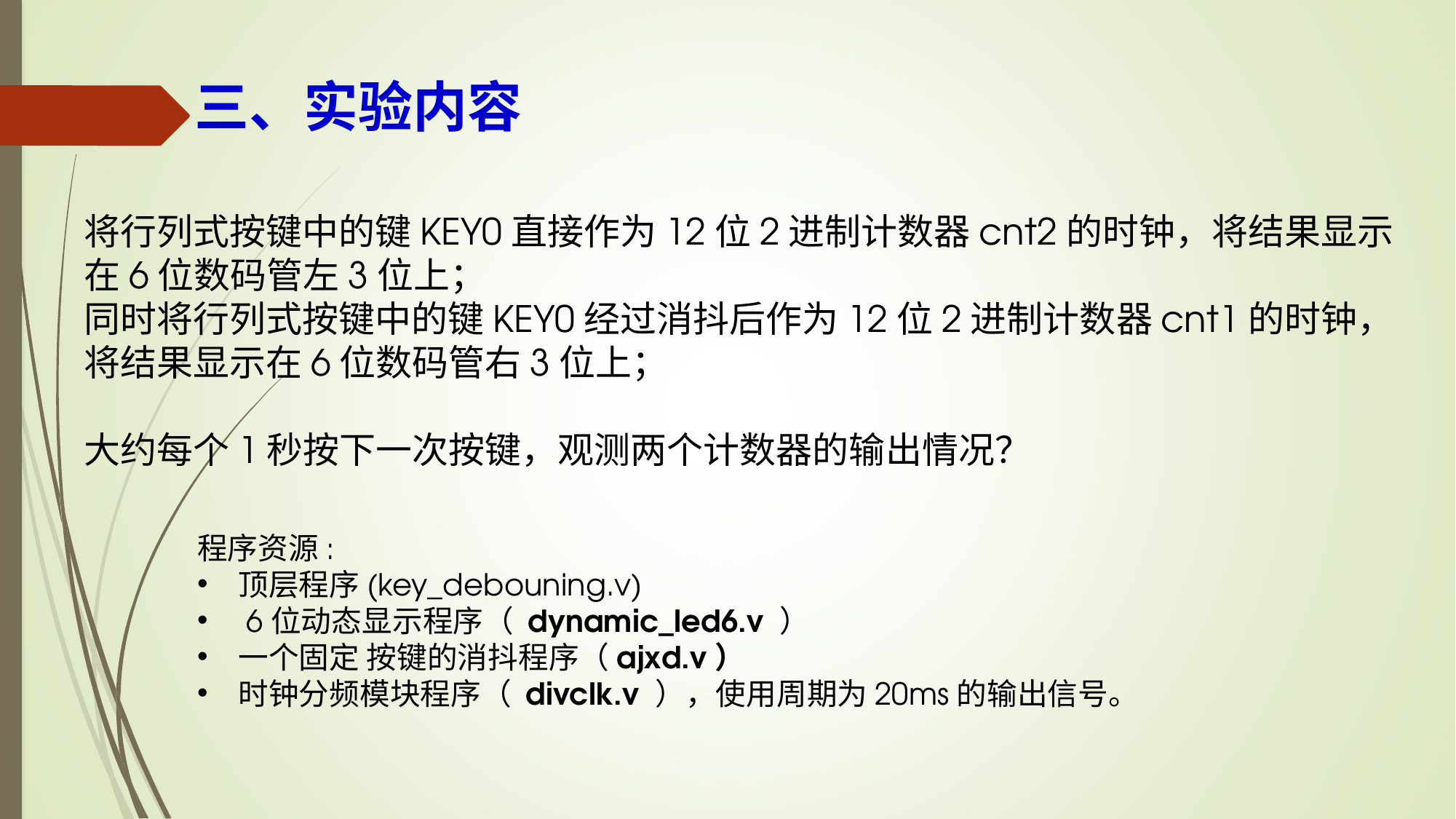

# 三、实验内容
将行列式按键中的键KEY0直接作为12位2进制计数器cnt2的时钟，将结果显示在6位数码管左3位上；
同时将行列式按键中的键KEY0经过消抖后作为12位2进制计数器cnt1的时钟，将结果显示在6位数码管右3位上；

大约每个1秒按下一次按键，观测两个计数器的输出情况？

程序资源:
顶层程序(key_debouning.v)
 6位动态显示程序（ dynamic_led6.v ）
一个固定 按键的消抖程序（ajxd.v）
时钟分频模块程序（ divclk.v ），使用周期为20ms的输出信号。